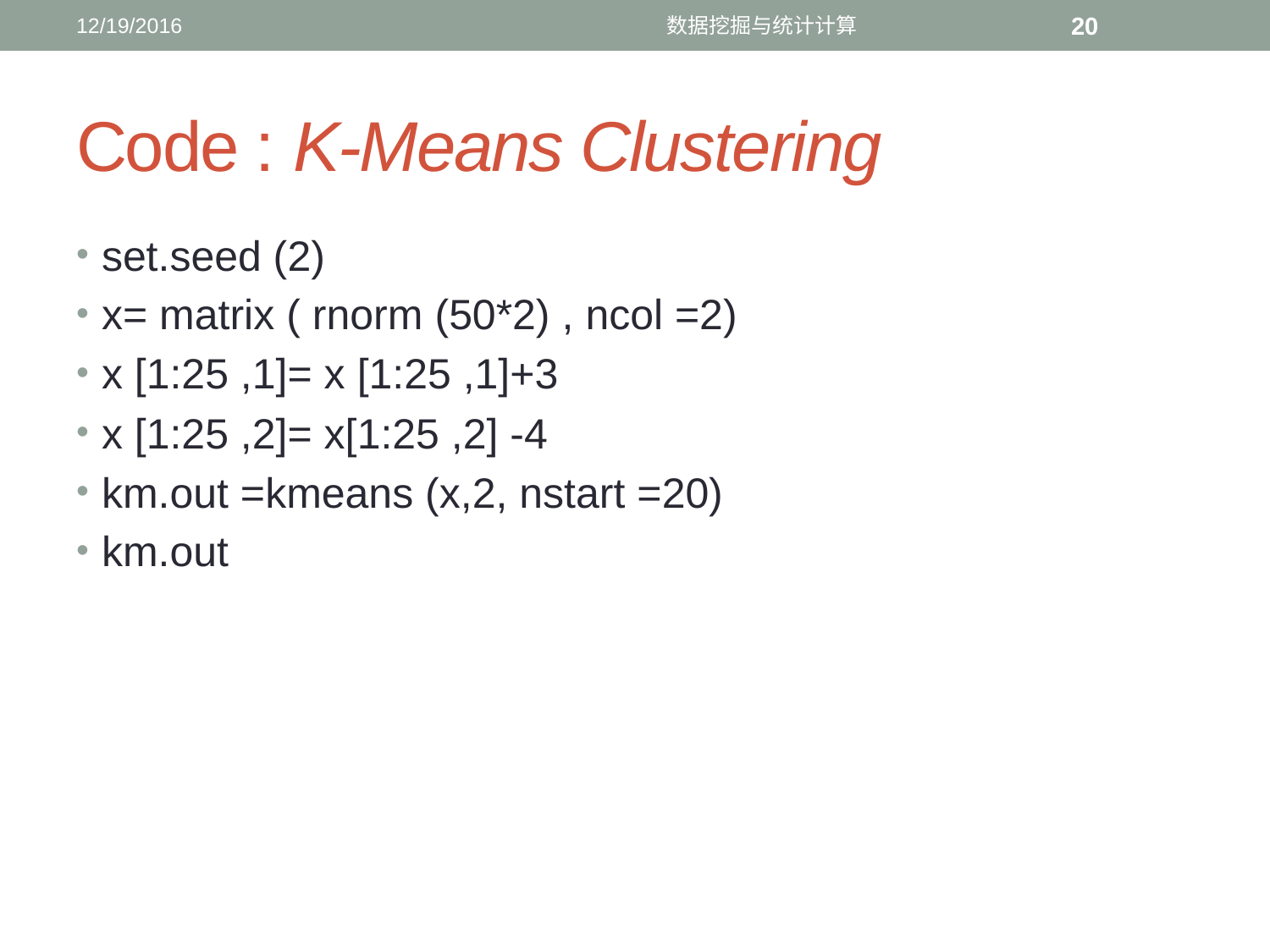

12/19/2016
数据挖掘与统计计算
20
# Code : K-Means Clustering
set.seed (2)
x= matrix ( rnorm (50*2) , ncol =2)
x [1:25 ,1]= x [1:25 ,1]+3
x [1:25 ,2]= x[1:25 ,2] -4
km.out =kmeans (x,2, nstart =20)
km.out